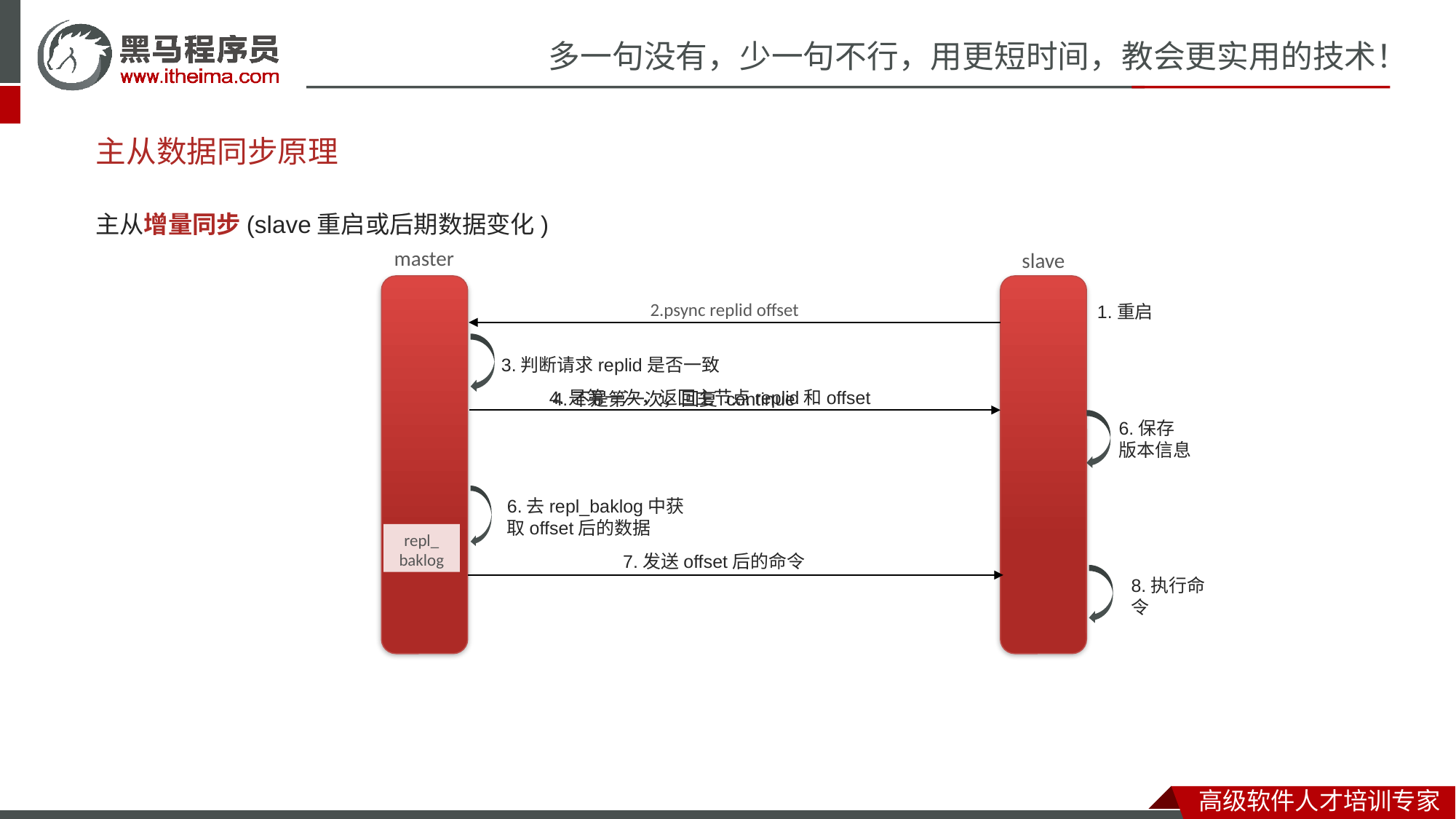

# 主从数据同步原理
主从增量同步(slave重启或后期数据变化)
master
slave

2.psync replid offset
1.重启

3.判断请求replid是否一致
4.是第一次，返回主节点replid和offset
4.不是第一次，回复 continue

6.保存
版本信息

6.去repl_baklog中获取offset后的数据
repl_
baklog
7.发送offset后的命令

8.执行命令